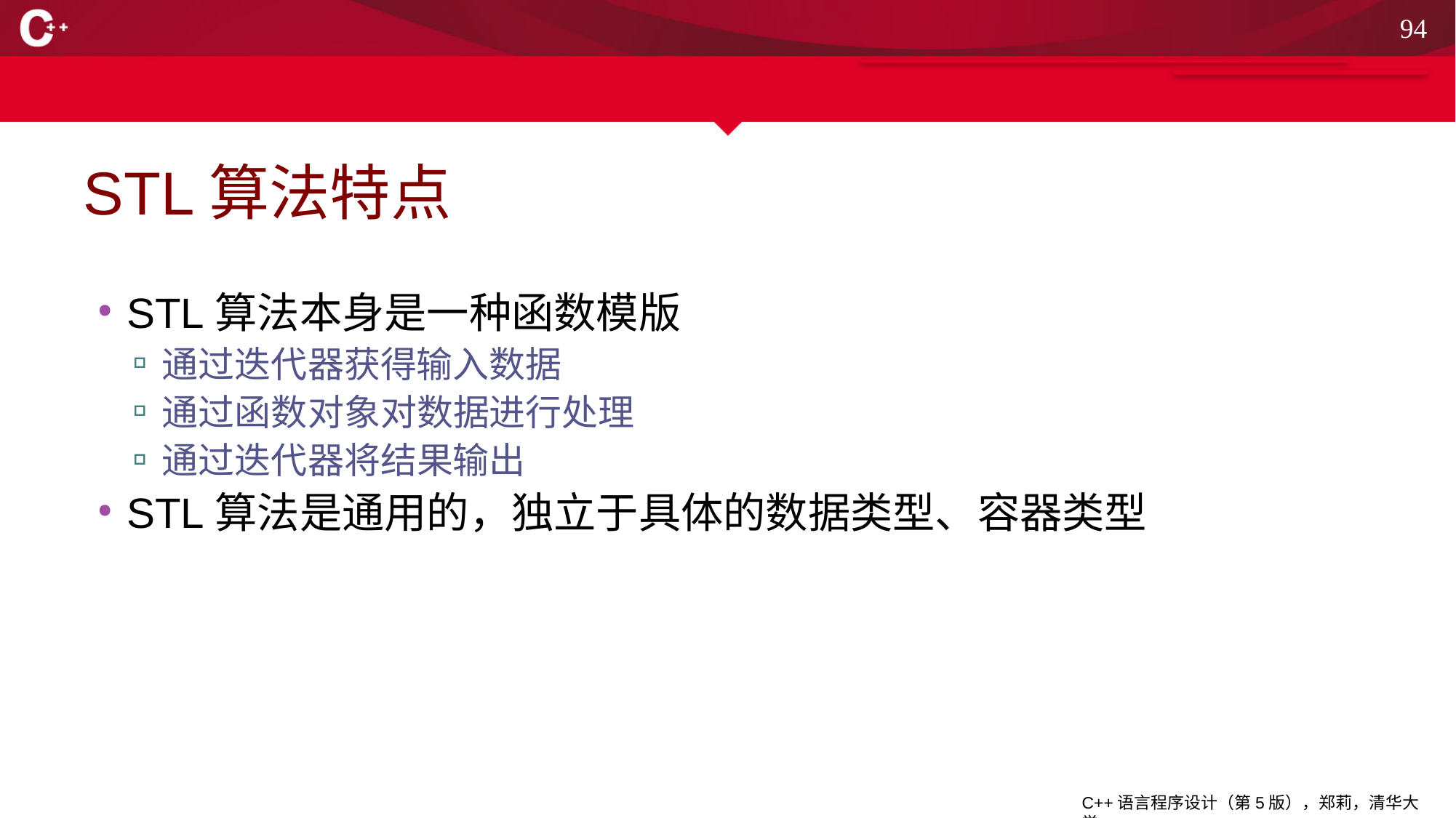

94
# STL算法特点
STL算法本身是一种函数模版
通过迭代器获得输入数据
通过函数对象对数据进行处理
通过迭代器将结果输出
STL算法是通用的，独立于具体的数据类型、容器类型